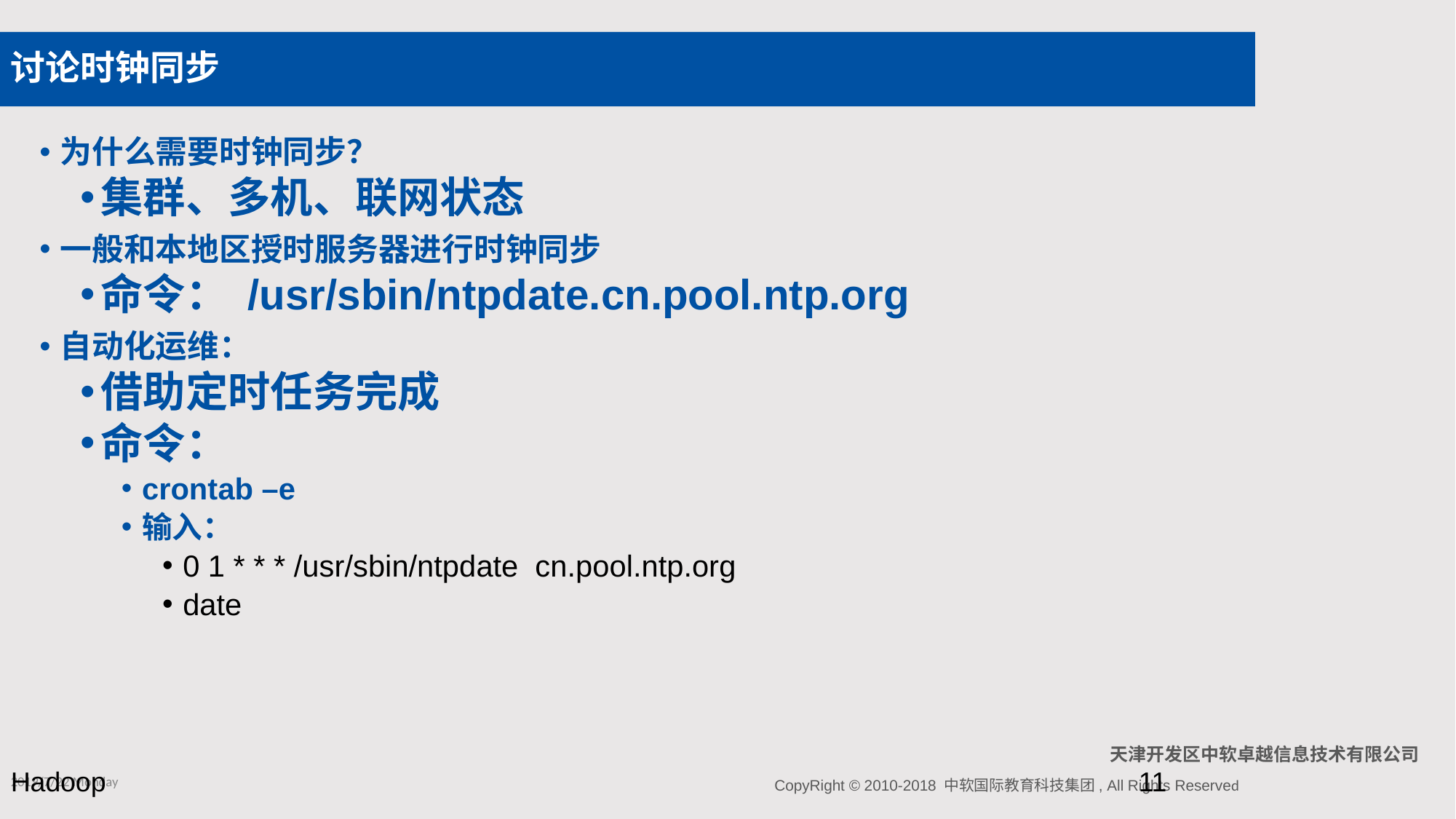

# 讨论时钟同步
为什么需要时钟同步？
集群、多机、联网状态
一般和本地区授时服务器进行时钟同步
命令： /usr/sbin/ntpdate.cn.pool.ntp.org
自动化运维：
借助定时任务完成
命令：
crontab –e
输入：
0 1 * * * /usr/sbin/ntpdate  cn.pool.ntp.org
date
2019/7/22 Monday
Hadoop
11